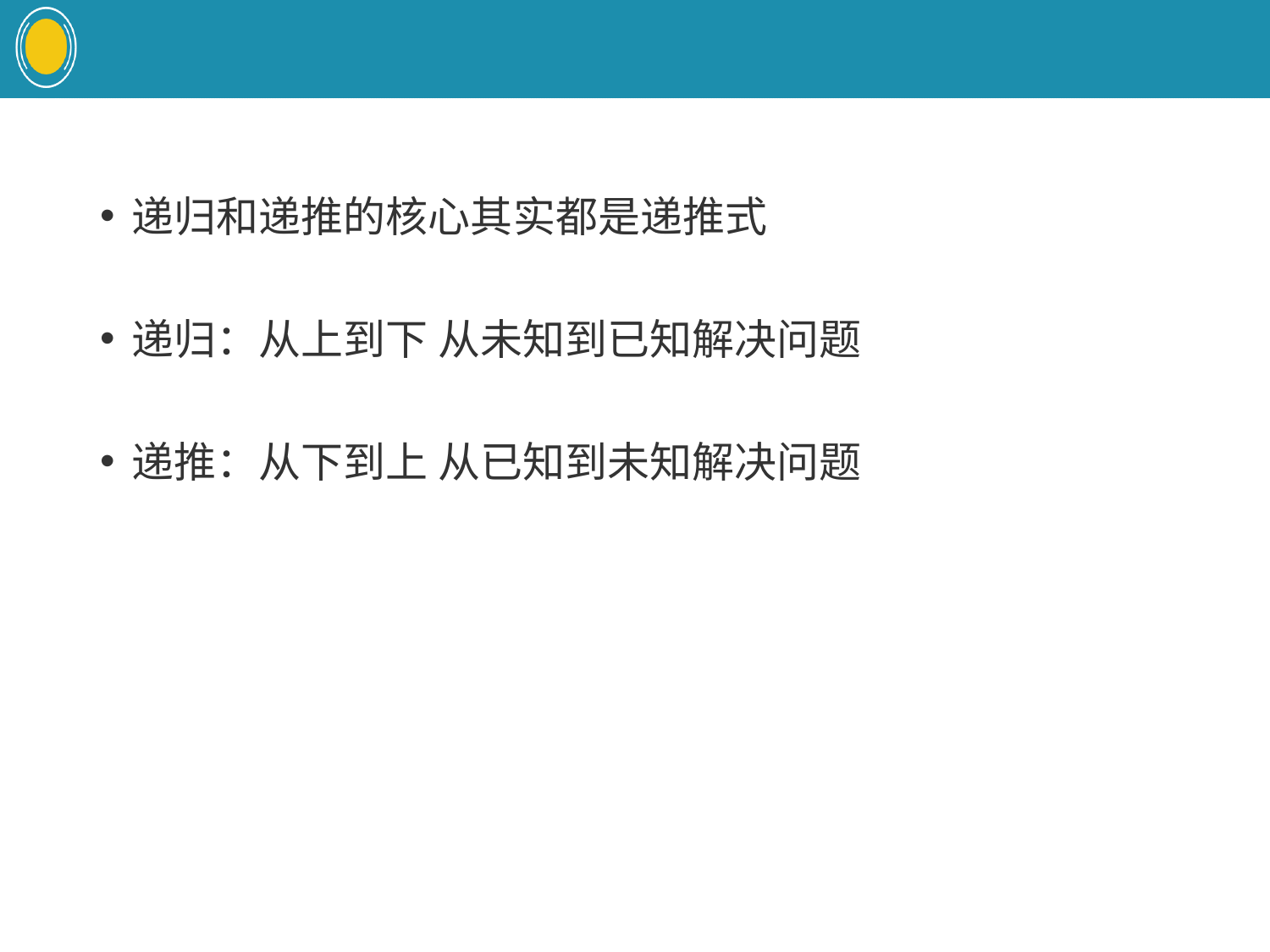

#
递归和递推的核心其实都是递推式
递归：从上到下 从未知到已知解决问题
递推：从下到上 从已知到未知解决问题